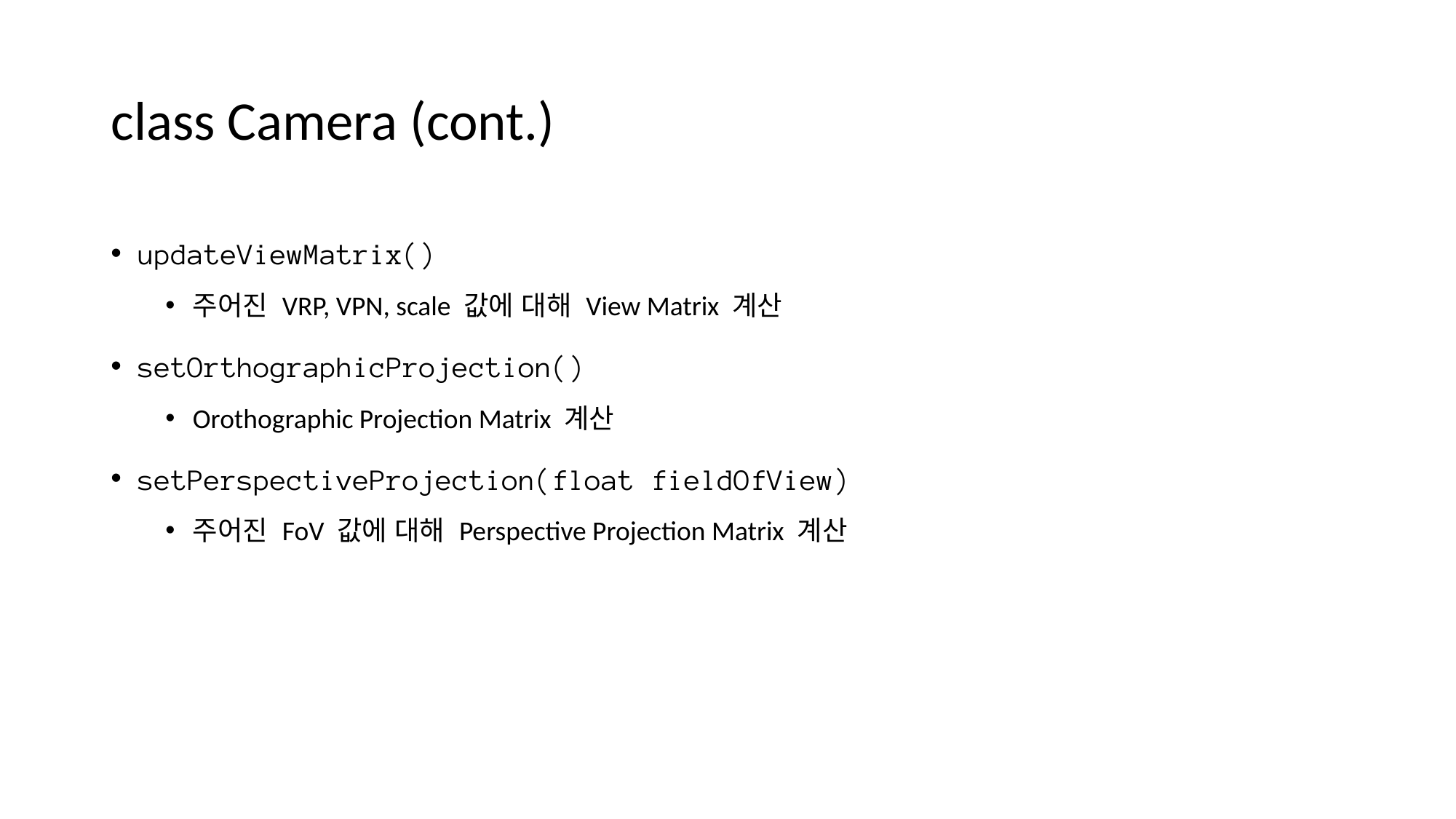

# class Camera (cont.)
updateViewMatrix()
주어진 VRP, VPN, scale 값에 대해 View Matrix 계산
setOrthographicProjection()
Orothographic Projection Matrix 계산
setPerspectiveProjection(float fieldOfView)
주어진 FoV 값에 대해 Perspective Projection Matrix 계산